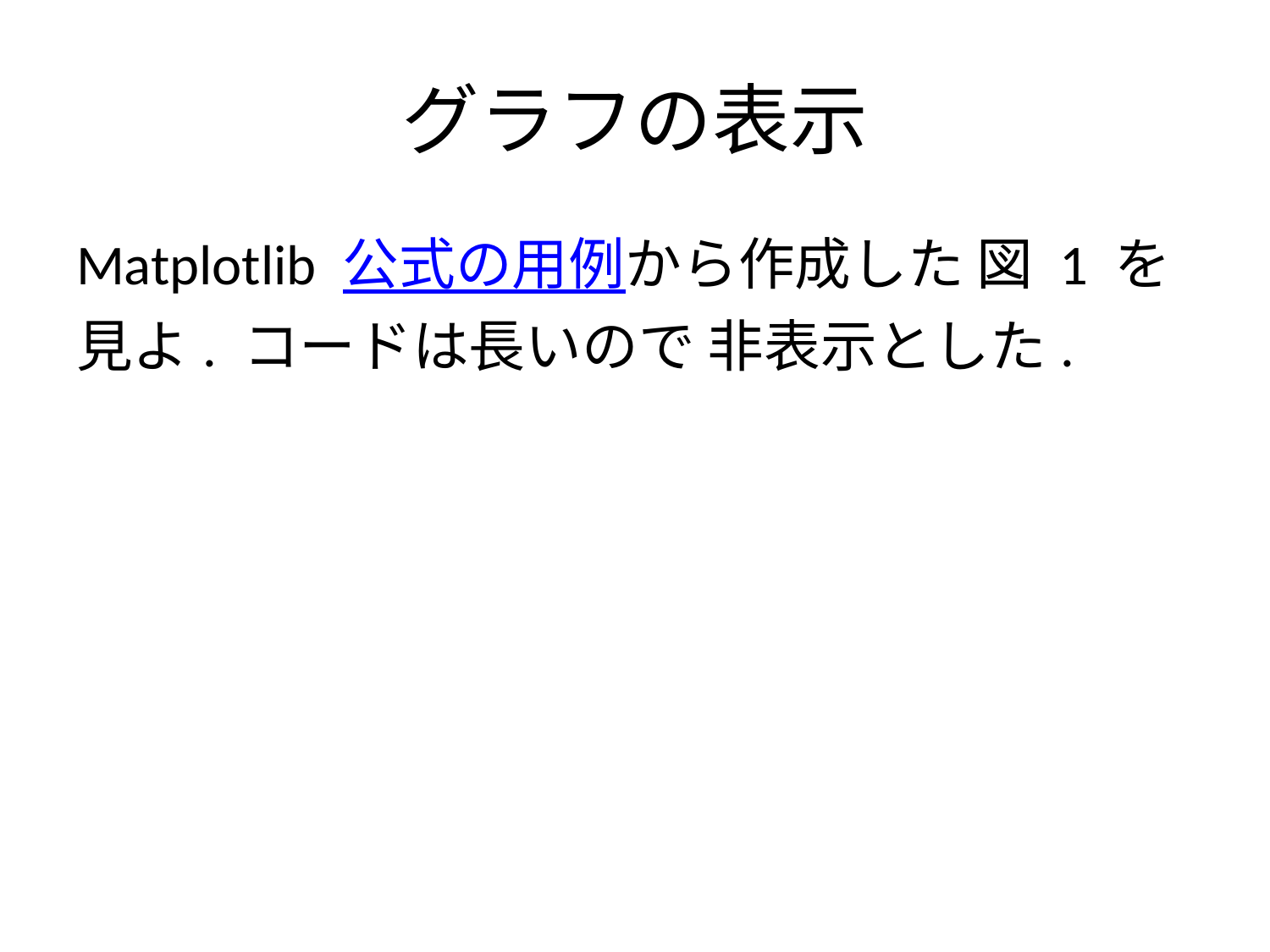

# グラフの表示
Matplotlib 公式の用例から作成した 図 1 を見よ. コードは長いので 非表示とした.